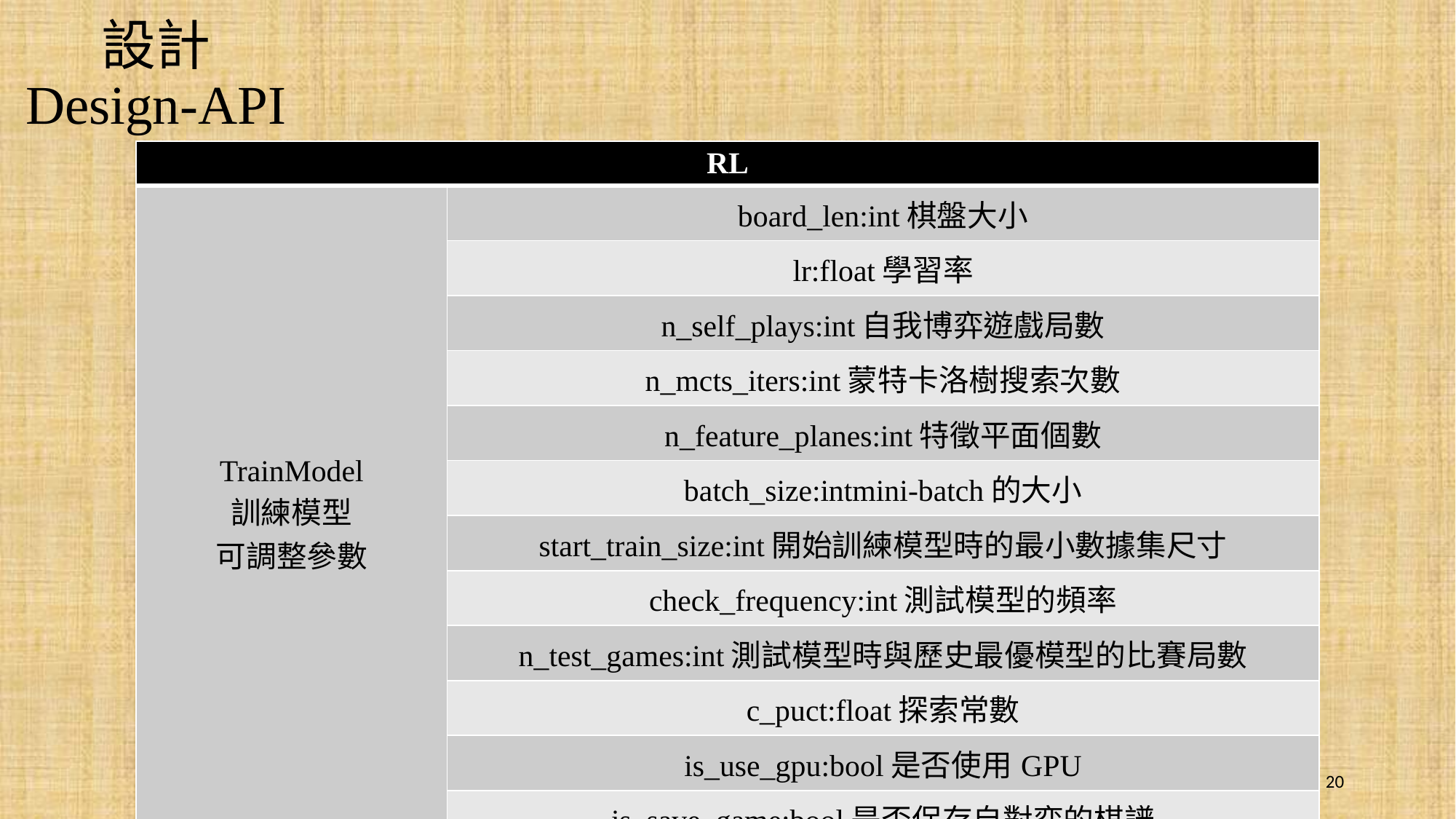

# 設計 Design-API
| RL |  |
| --- | --- |
| TrainModel 訓練模型 可調整參數 | board\_len:int棋盤大小 |
|  | lr:float學習率 |
|  | n\_self\_plays:int自我博弈遊戲局數 |
|  | n\_mcts\_iters:int蒙特卡洛樹搜索次數 |
|  | n\_feature\_planes:int特徵平面個數 |
|  | batch\_size:intmini-batch的大小 |
|  | start\_train\_size:int開始訓練模型時的最小數據集尺寸 |
|  | check\_frequency:int測試模型的頻率 |
|  | n\_test\_games:int測試模型時與歷史最優模型的比賽局數 |
|  | c\_puct:float探索常數 |
|  | is\_use\_gpu:bool是否使用GPU |
|  | is\_save\_game:bool是否保存自對弈的棋譜 |
20